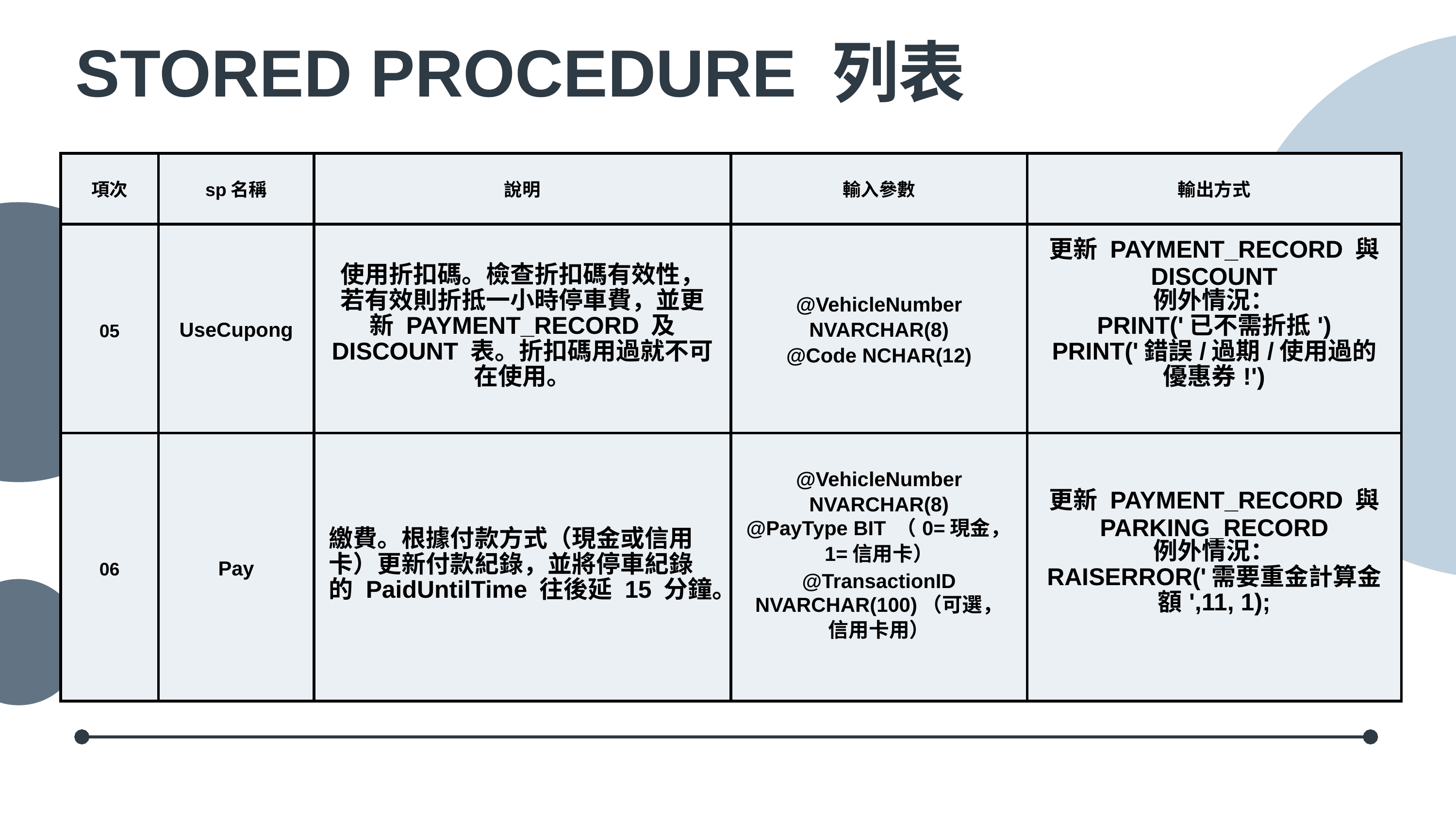

STORED PROCEDURE 列表

| 項次 | sp名稱 | 說明 | 輸入參數 | 輸出方式 |
| --- | --- | --- | --- | --- |
| 05 | UseCupong | 使用折扣碼。檢查折扣碼有效性，若有效則折抵一小時停車費，並更新 PAYMENT\_RECORD 及 DISCOUNT 表。折扣碼用過就不可在使用。 | @VehicleNumber NVARCHAR(8) @Code NCHAR(12) | 更新 PAYMENT\_RECORD 與 DISCOUNT 例外情況： PRINT('已不需折抵') PRINT('錯誤/過期/使用過的優惠券!') |
| 06 | Pay | 繳費。根據付款方式（現金或信用卡）更新付款紀錄，並將停車紀錄的 PaidUntilTime 往後延 15 分鐘。 | @VehicleNumber NVARCHAR(8) @PayType BIT （0=現金，1=信用卡） @TransactionID NVARCHAR(100)（可選，信用卡用） | 更新 PAYMENT\_RECORD 與 PARKING\_RECORD 例外情況： RAISERROR('需要重金計算金額',11, 1); |